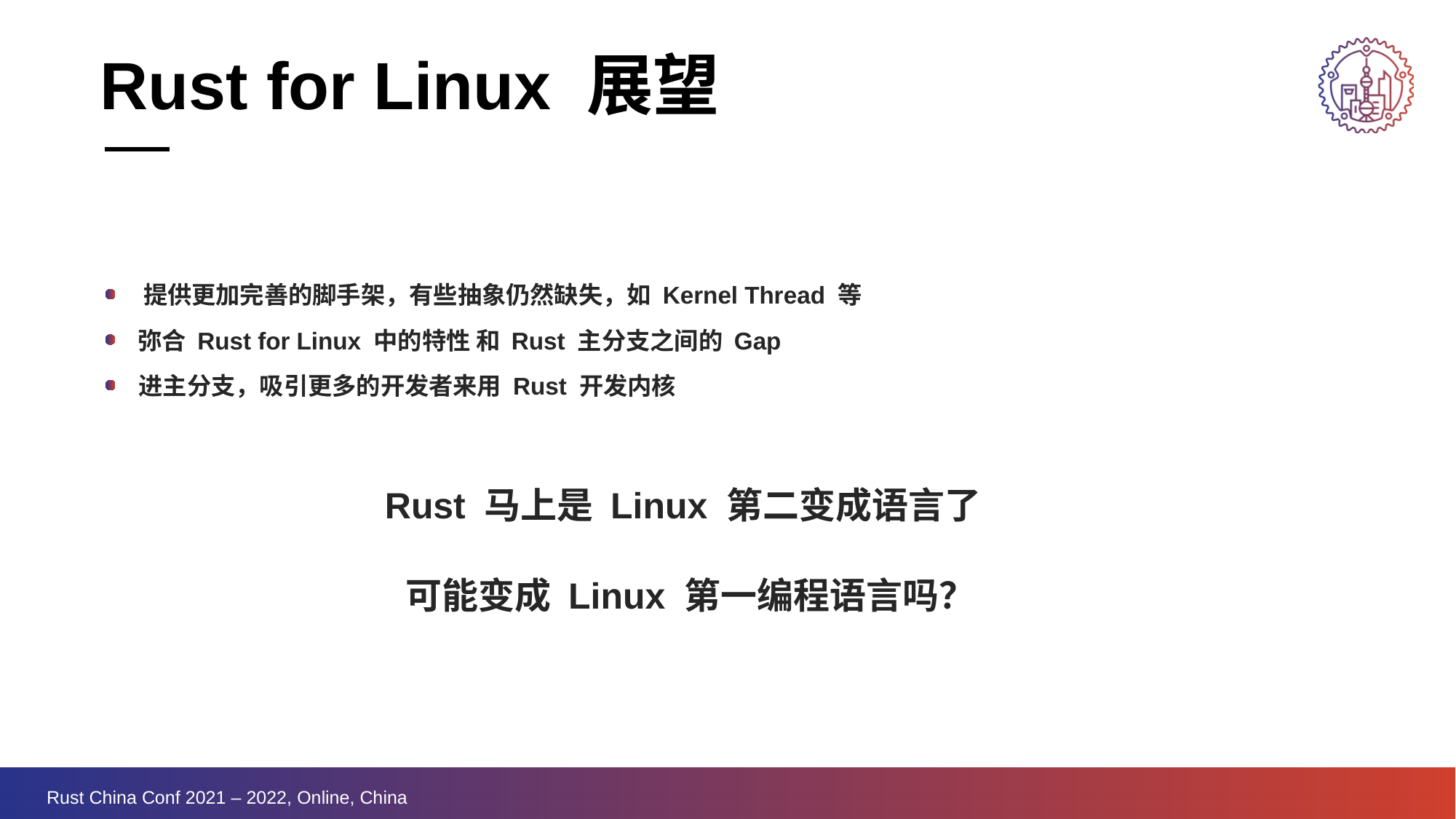

Rust for Linux 展望
提供更加完善的脚手架，有些抽象仍然缺失，如 Kernel Thread 等

弥合 Rust for Linux 中的特性 和 Rust 主分支之间的 Gap

进主分支，吸引更多的开发者来用 Rust 开发内核

Rust 马上是 Linux 第二变成语言了
可能变成 Linux 第一编程语言吗？